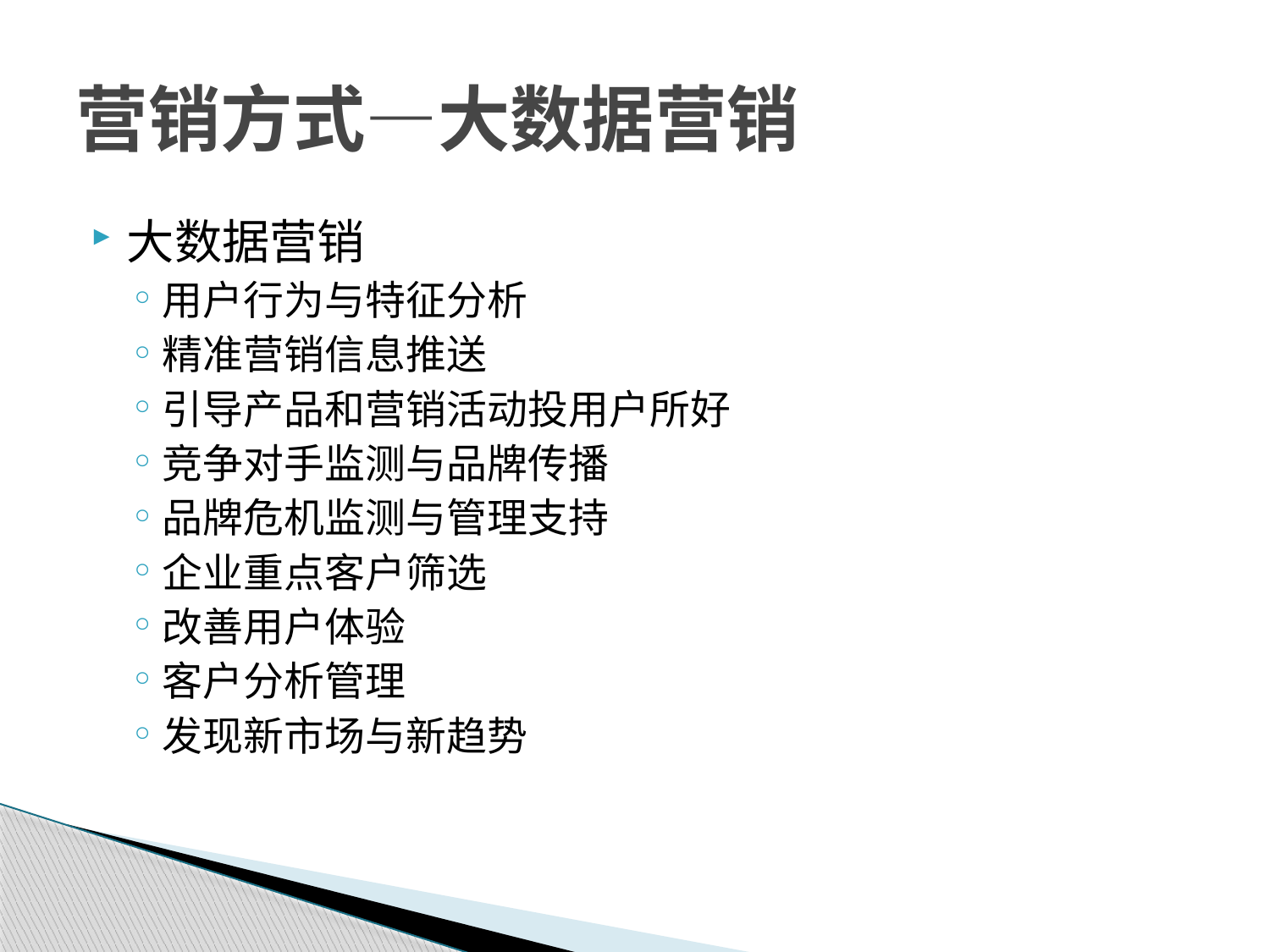

# 营销方式—大数据营销
大数据营销
用户行为与特征分析
精准营销信息推送
引导产品和营销活动投用户所好
竞争对手监测与品牌传播
品牌危机监测与管理支持
企业重点客户筛选
改善用户体验
客户分析管理
发现新市场与新趋势